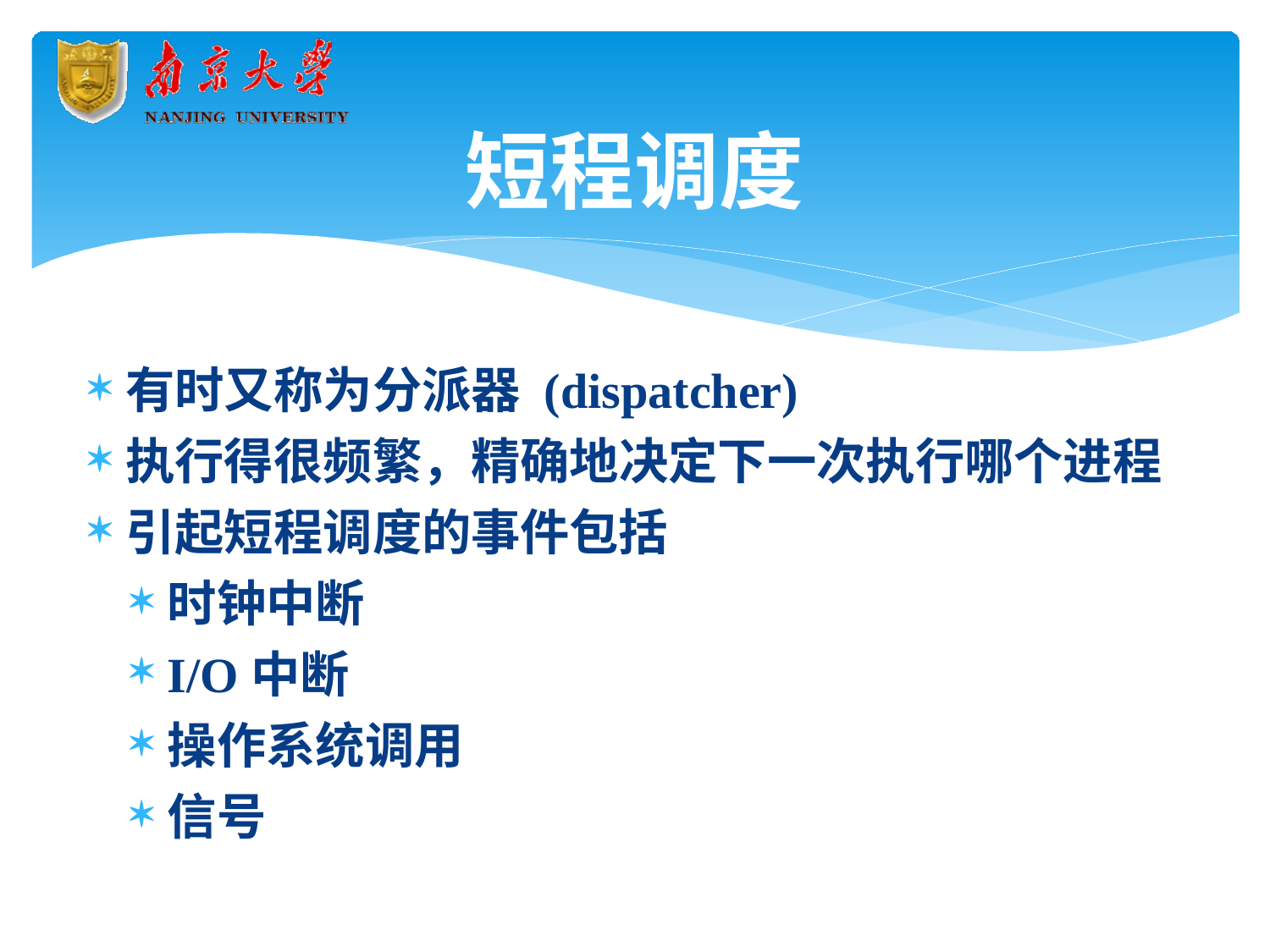

# 短程调度
有时又称为分派器(dispatcher)
执行得很频繁，精确地决定下一次执行哪个进程
引起短程调度的事件包括
时钟中断
I/O中断
操作系统调用
信号